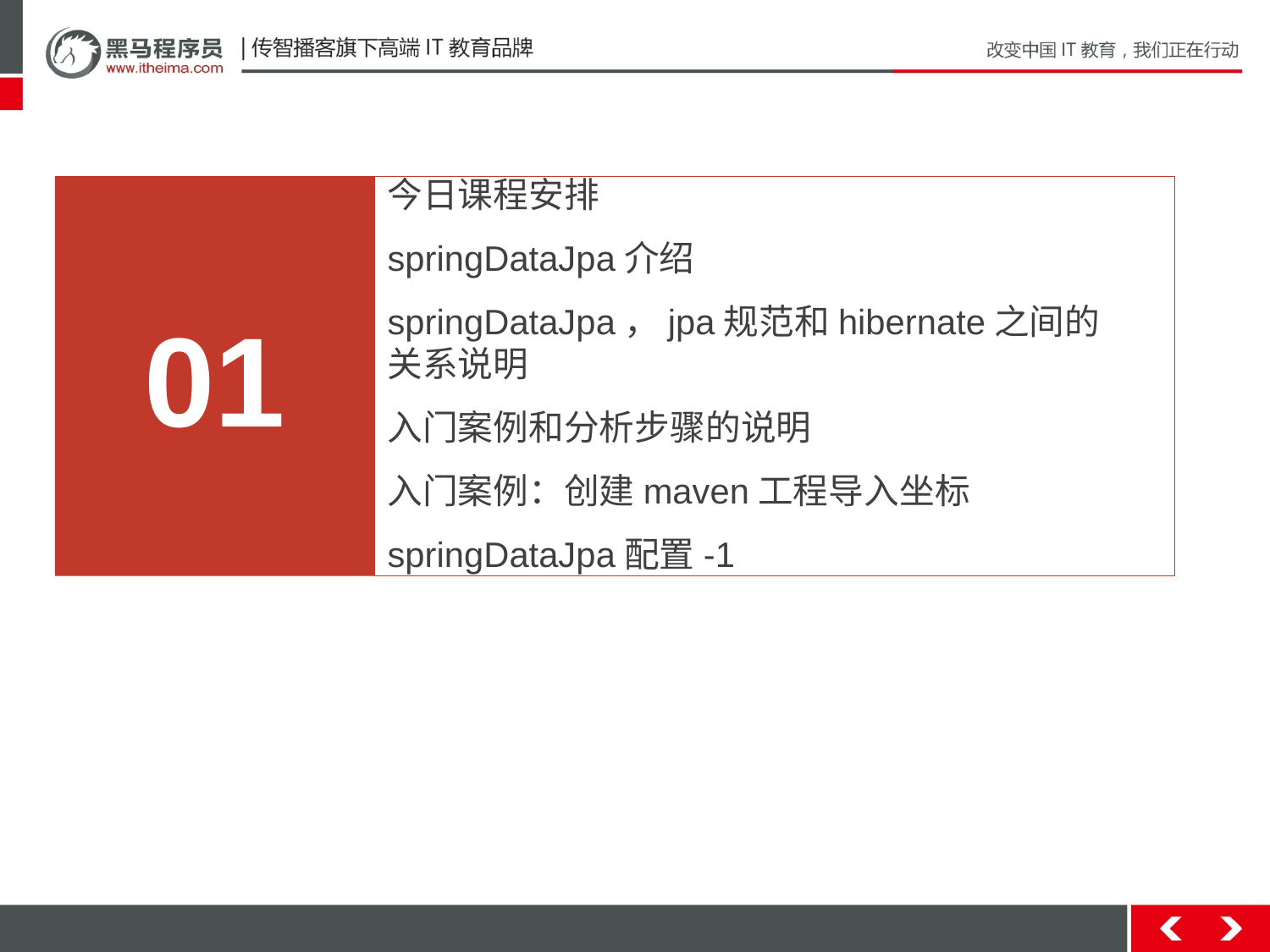

今日课程安排
springDataJpa介绍
springDataJpa，jpa规范和hibernate之间的关系说明
入门案例和分析步骤的说明
入门案例：创建maven工程导入坐标
springDataJpa配置-1
01